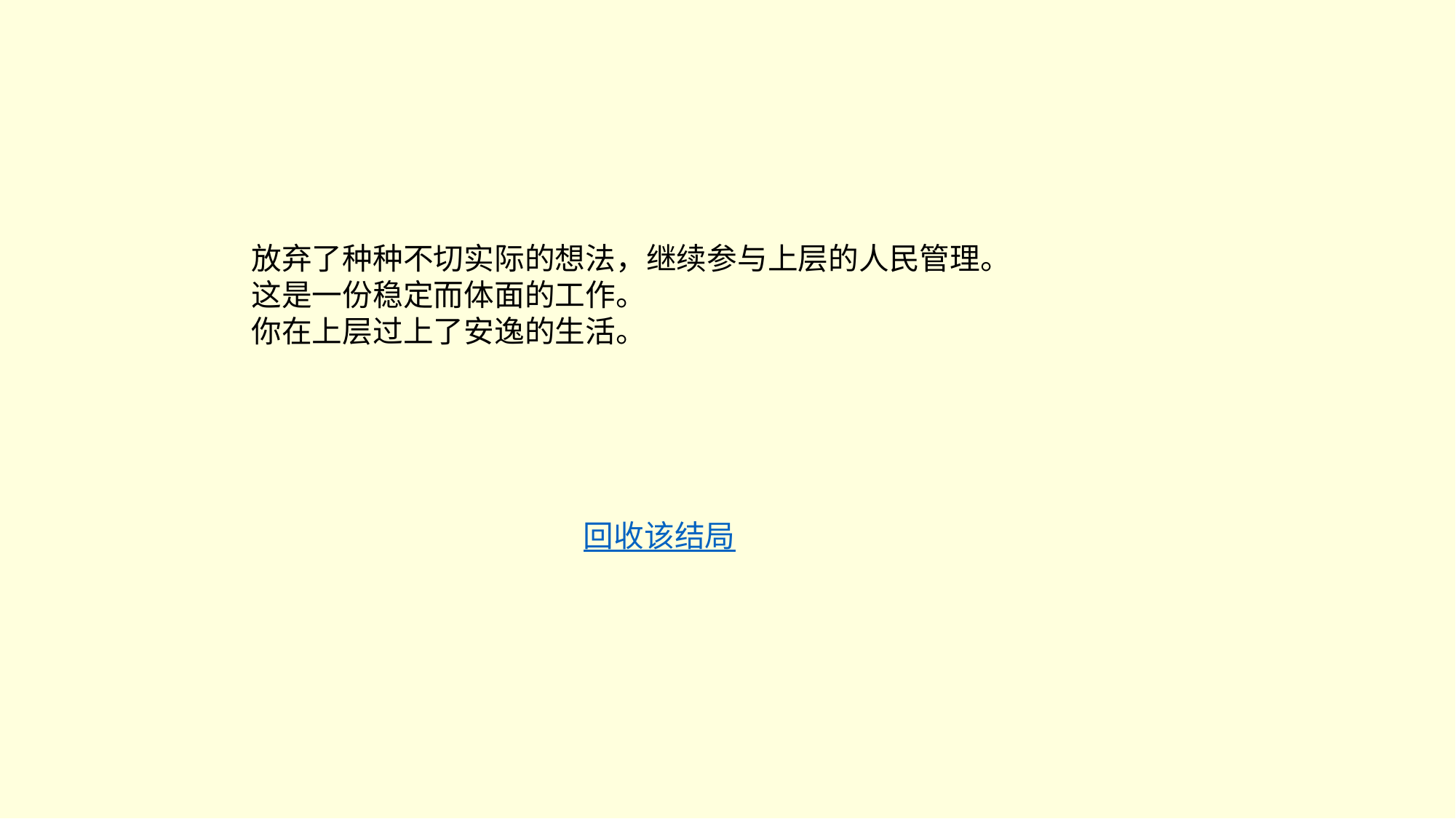

放弃了种种不切实际的想法，继续参与上层的人民管理。
这是一份稳定而体面的工作。
你在上层过上了安逸的生活。
回收该结局